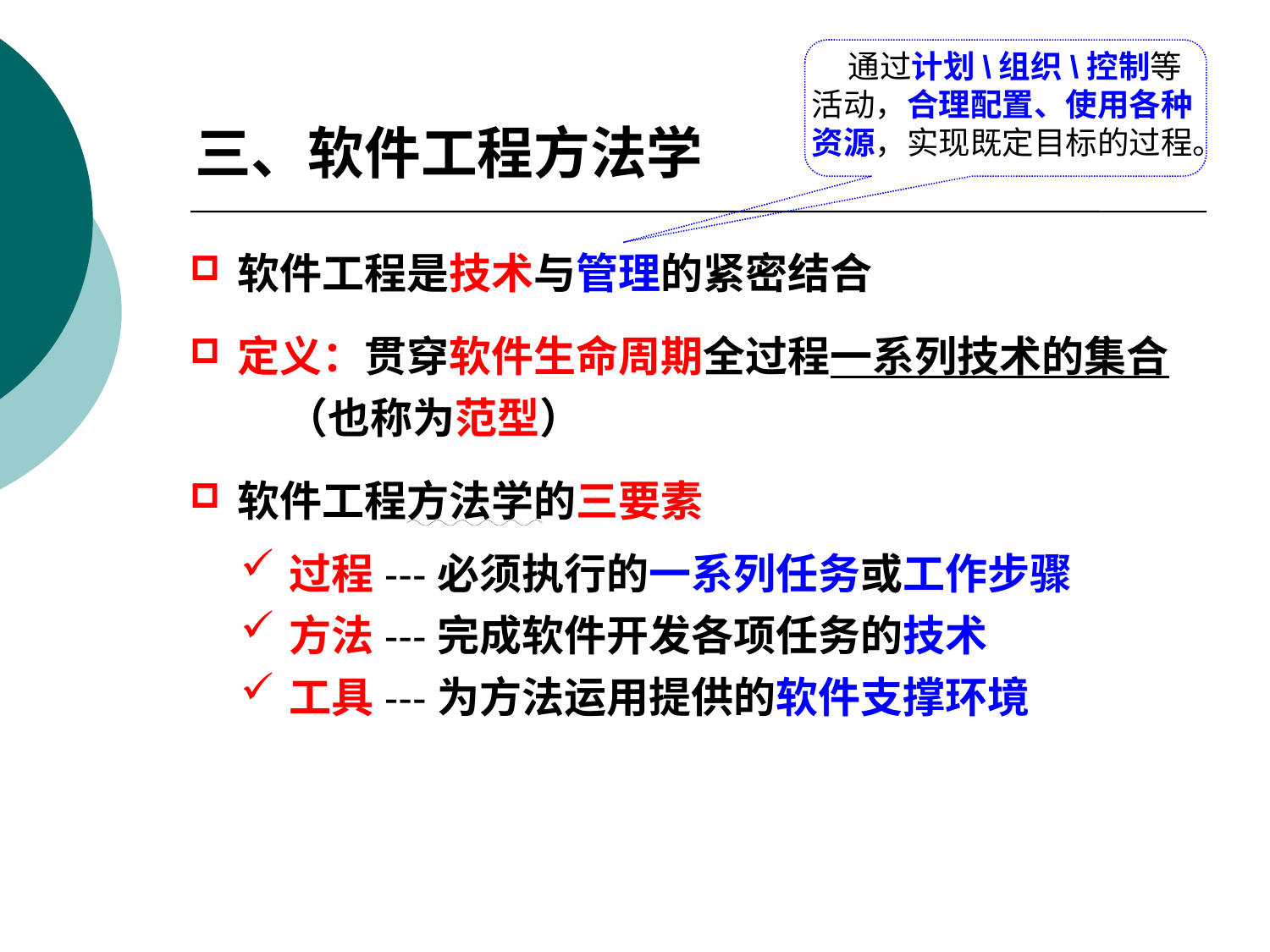

通过计划\组织\控制等活动，合理配置、使用各种资源，实现既定目标的过程。
三、软件工程方法学
软件工程是技术与管理的紧密结合
定义：贯穿软件生命周期全过程一系列技术的集合
         （也称为范型）
软件工程方法学的三要素
过程---必须执行的一系列任务或工作步骤
方法---完成软件开发各项任务的技术
工具---为方法运用提供的软件支撑环境